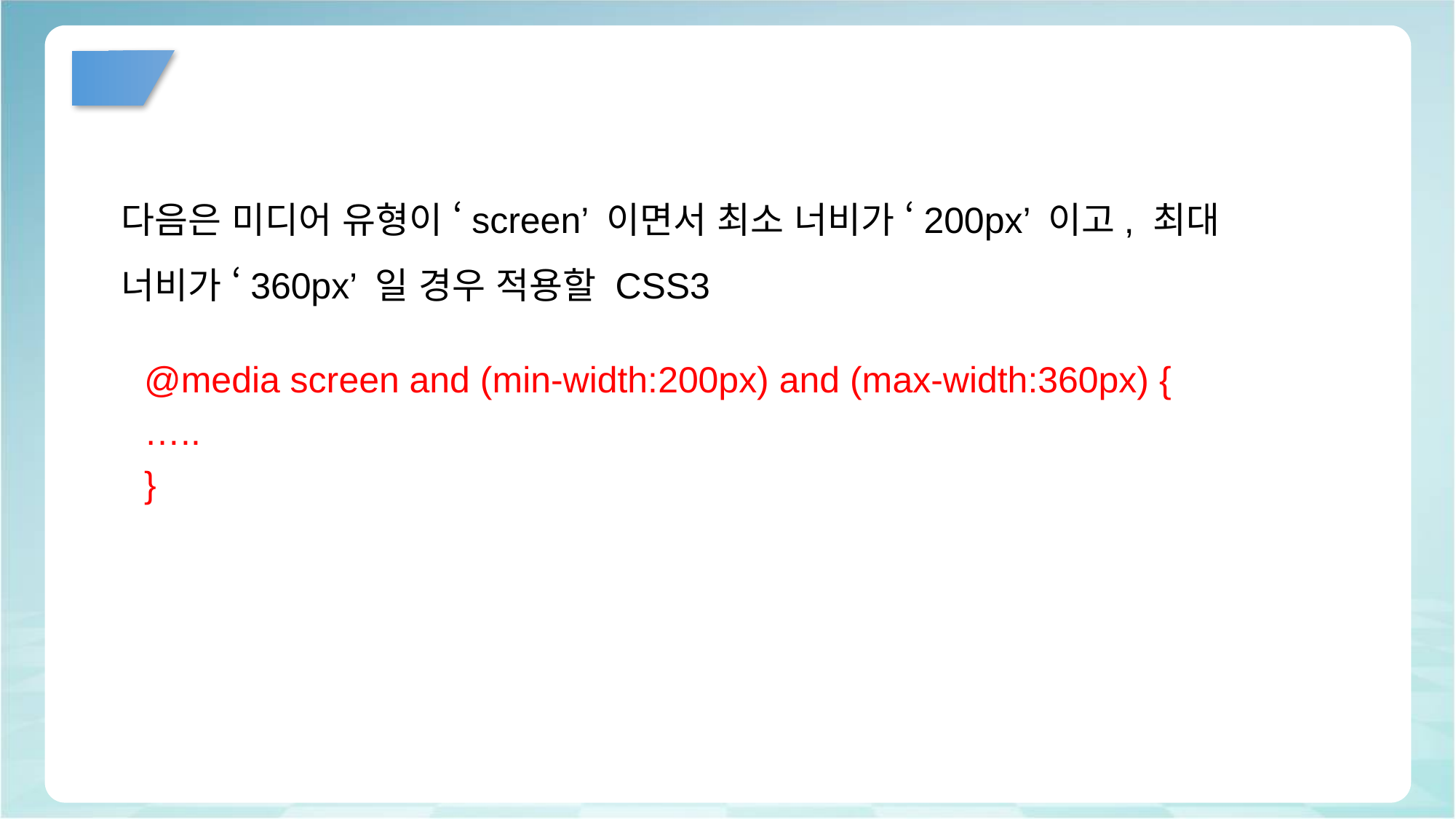

#
다음은 미디어 유형이 ‘screen’ 이면서 최소 너비가 ‘200px’ 이고, 최대
너비가 ‘360px’ 일 경우 적용할 CSS3
@media screen and (min-width:200px) and (max-width:360px) {
…..
}